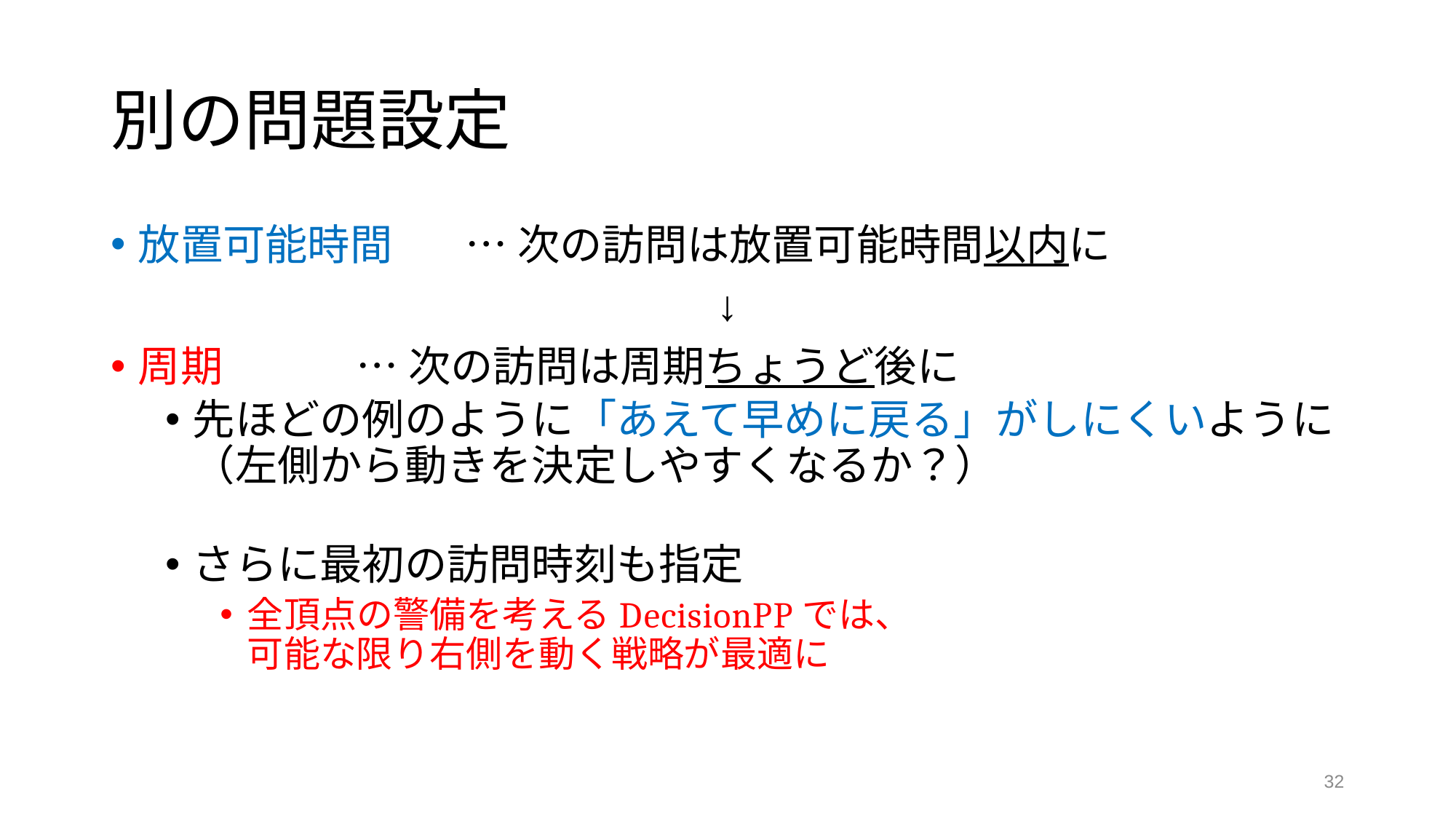

# 別の問題設定
放置可能時間	… 次の訪問は放置可能時間以内に
↓
周期		… 次の訪問は周期ちょうど後に
先ほどの例のように「あえて早めに戻る」がしにくいように
（左側から動きを決定しやすくなるか？）
さらに最初の訪問時刻も指定
全頂点の警備を考えるDecisionPPでは、
可能な限り右側を動く戦略が最適に
32